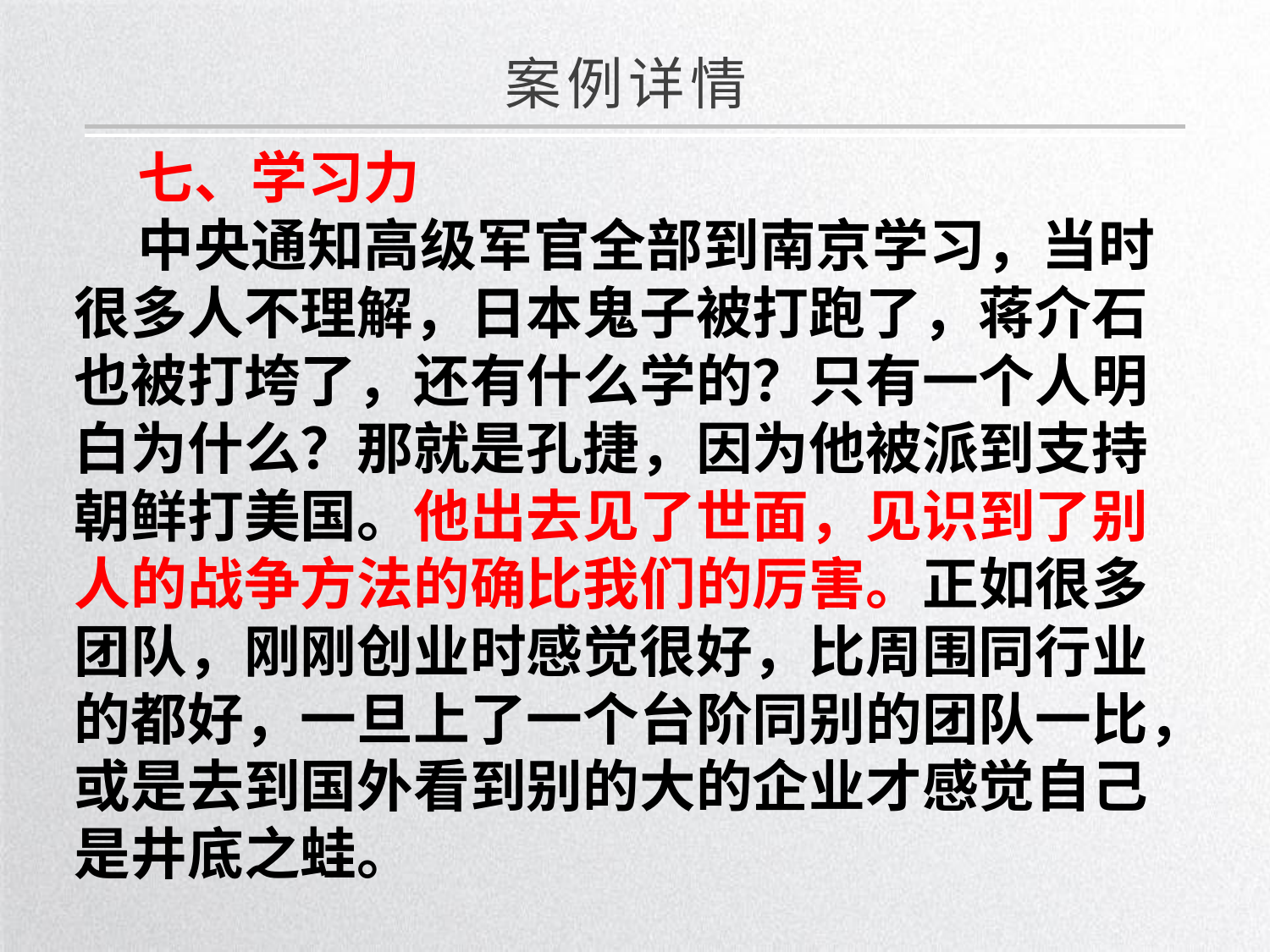

案例详情
七、学习力
中央通知高级军官全部到南京学习，当时很多人不理解，日本鬼子被打跑了，蒋介石也被打垮了，还有什么学的？只有一个人明白为什么？那就是孔捷，因为他被派到支持朝鲜打美国。他出去见了世面，见识到了别人的战争方法的确比我们的厉害。正如很多团队，刚刚创业时感觉很好，比周围同行业的都好，一旦上了一个台阶同别的团队一比，或是去到国外看到别的大的企业才感觉自己是井底之蛙。